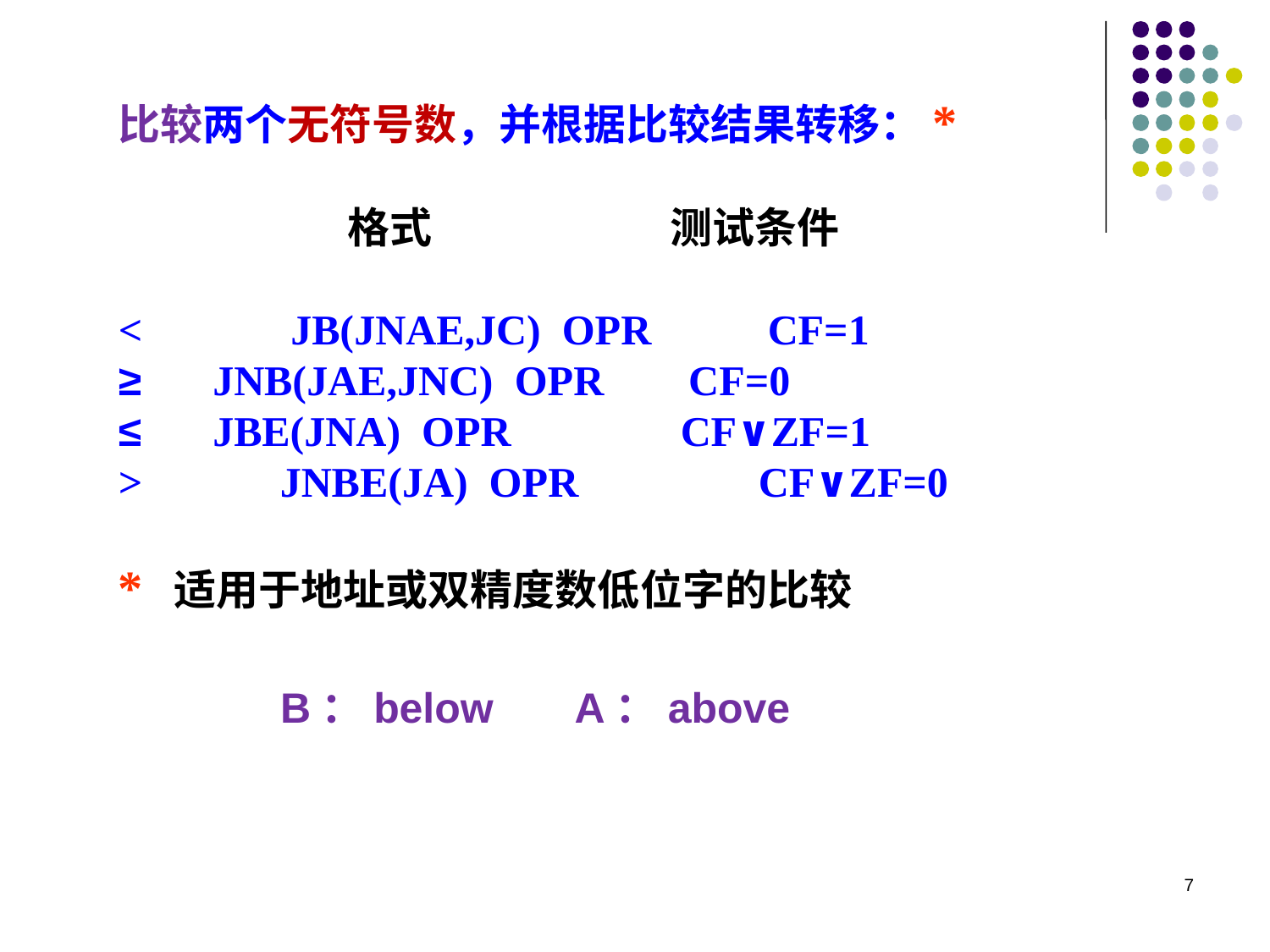

比较两个无符号数，并根据比较结果转移：*

                       格式                         测试条件

<              JB(JNAE,JC)  OPR           CF=1
≥      JNB(JAE,JNC)  OPR        CF=0
≤      JBE(JNA)  OPR                CF∨ZF=1
>             JNBE(JA)  OPR                 CF∨ZF=0

*  适用于地址或双精度数低位字的比较

B：below       A：above
7